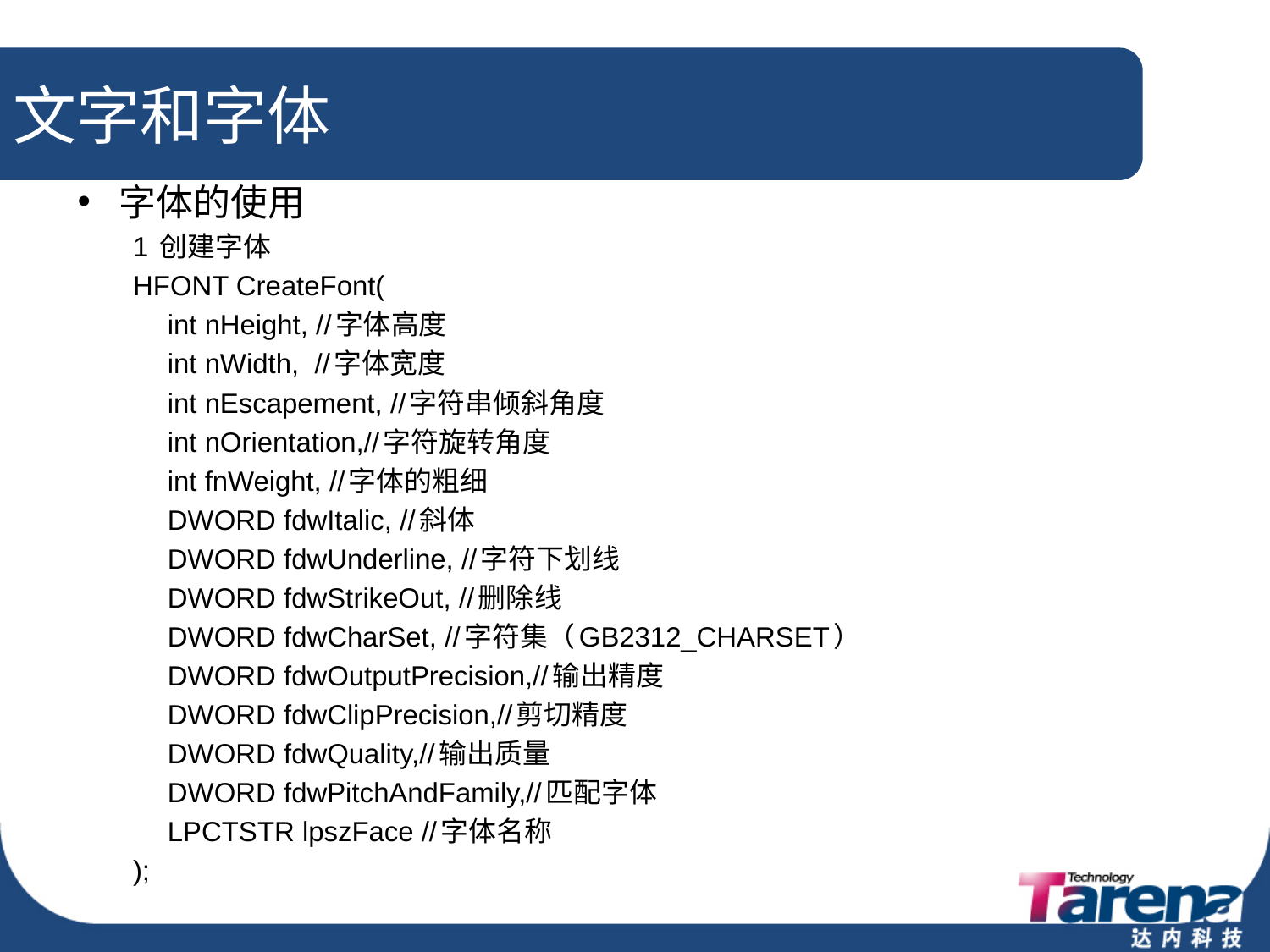

# 文字和字体
字体的使用
1 创建字体
HFONT CreateFont(
		int nHeight, //字体高度
		int nWidth,  //字体宽度
		int nEscapement, //字符串倾斜角度
		int nOrientation,//字符旋转角度
		int fnWeight, //字体的粗细
		DWORD fdwItalic, //斜体
		DWORD fdwUnderline, //字符下划线
		DWORD fdwStrikeOut, //删除线
		DWORD fdwCharSet, //字符集（GB2312_CHARSET）
		DWORD fdwOutputPrecision,//输出精度
		DWORD fdwClipPrecision,//剪切精度
		DWORD fdwQuality,//输出质量
		DWORD fdwPitchAndFamily,//匹配字体
		LPCTSTR lpszFace //字体名称
);